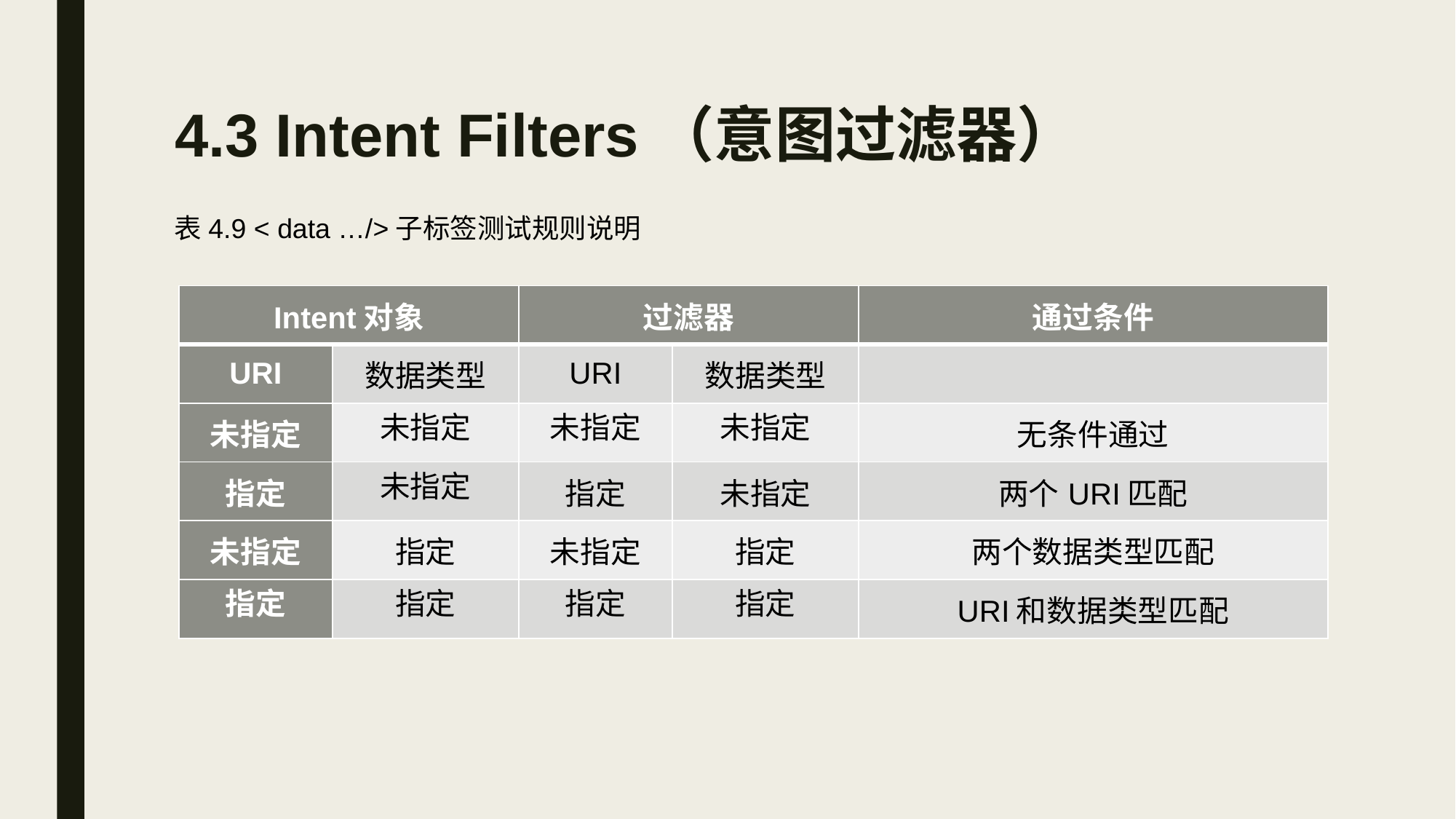

# 4.3 Intent Filters（意图过滤器）
表4.9 < data …/>子标签测试规则说明
| Intent对象 |  | 过滤器 |  | 通过条件 |
| --- | --- | --- | --- | --- |
| URI | 数据类型 | URI | 数据类型 |  |
| 未指定 | 未指定 | 未指定 | 未指定 | 无条件通过 |
| 指定 | 未指定 | 指定 | 未指定 | 两个URI匹配 |
| 未指定 | 指定 | 未指定 | 指定 | 两个数据类型匹配 |
| 指定 | 指定 | 指定 | 指定 | URI和数据类型匹配 |